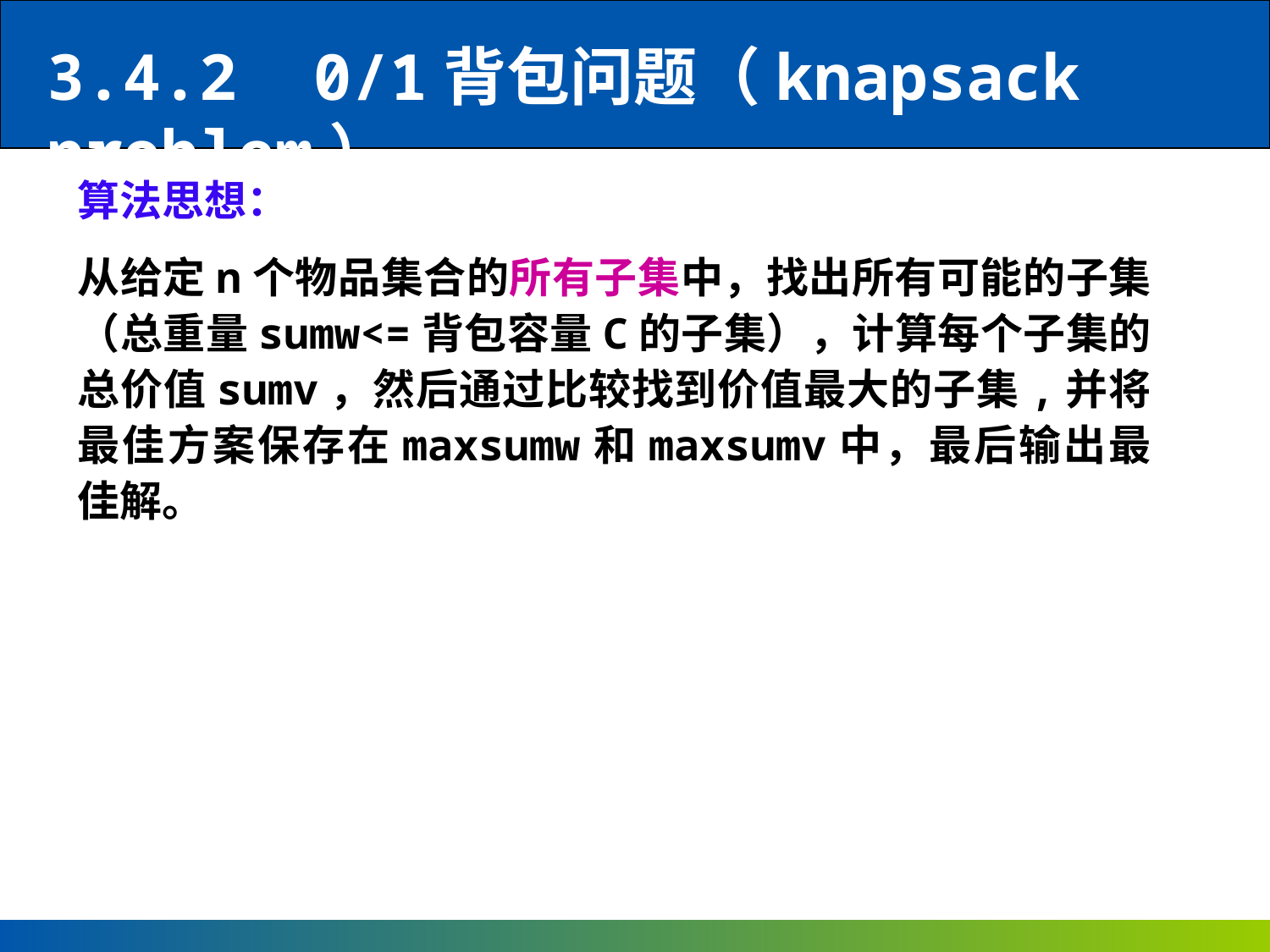

3.4.2  0/1背包问题（knapsack problem）
算法思想：
从给定n个物品集合的所有子集中，找出所有可能的子集（总重量sumw<=背包容量C的子集），计算每个子集的总价值sumv，然后通过比较找到价值最大的子集,并将最佳方案保存在maxsumw和maxsumv中，最后输出最佳解。